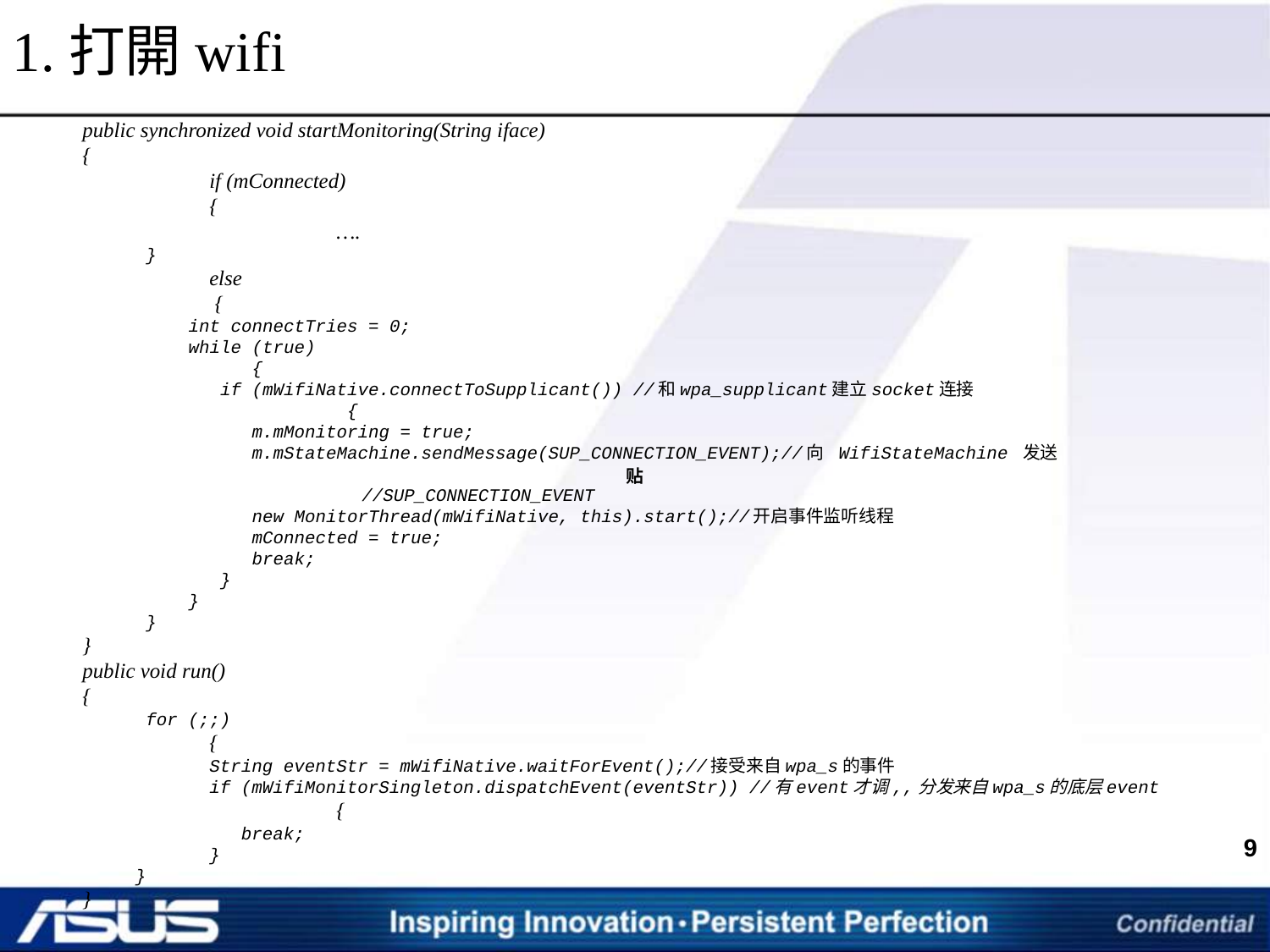

1.打開wifi
public synchronized void startMonitoring(String iface)
{
	if (mConnected)
	{
		….
      }
	else
	 {
          int connectTries = 0;
          while (true)
	    {
             if (mWifiNative.connectToSupplicant()) //和wpa_supplicant建立socket连接
		 {
                m.mMonitoring = true;
                m.mStateMachine.sendMessage(SUP_CONNECTION_EVENT);//向 WifiStateMachine 发送 											  //SUP_CONNECTION_EVENT
                new MonitorThread(mWifiNative, this).start();//开启事件监听线程
                mConnected = true;
                break;
             }
          }
      }
}
public void run()
{
      for (;;)
	{
            String eventStr = mWifiNative.waitForEvent();//接受来自wpa_s的事件
            if (mWifiMonitorSingleton.dispatchEvent(eventStr)) //有event才调,,分发来自wpa_s的底层event
		{
               break;
            }
     }
}

贴
9